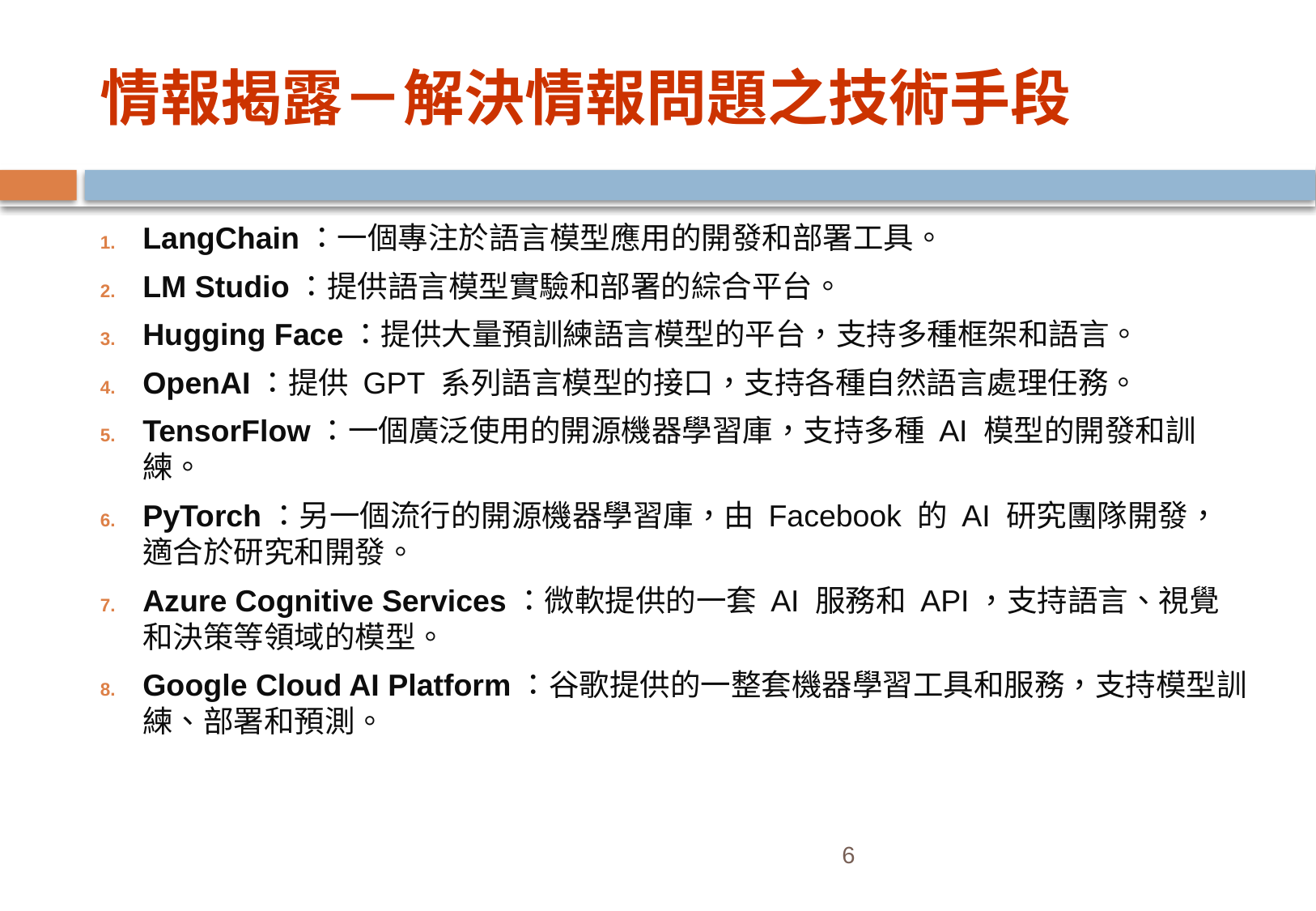

# 情報揭露－解決情報問題之技術手段
LangChain：一個專注於語言模型應用的開發和部署工具。
LM Studio：提供語言模型實驗和部署的綜合平台。
Hugging Face：提供大量預訓練語言模型的平台，支持多種框架和語言。
OpenAI：提供 GPT 系列語言模型的接口，支持各種自然語言處理任務。
TensorFlow：一個廣泛使用的開源機器學習庫，支持多種 AI 模型的開發和訓練。
PyTorch：另一個流行的開源機器學習庫，由 Facebook 的 AI 研究團隊開發，適合於研究和開發。
Azure Cognitive Services：微軟提供的一套 AI 服務和 API，支持語言、視覺和決策等領域的模型。
Google Cloud AI Platform：谷歌提供的一整套機器學習工具和服務，支持模型訓練、部署和預測。

6